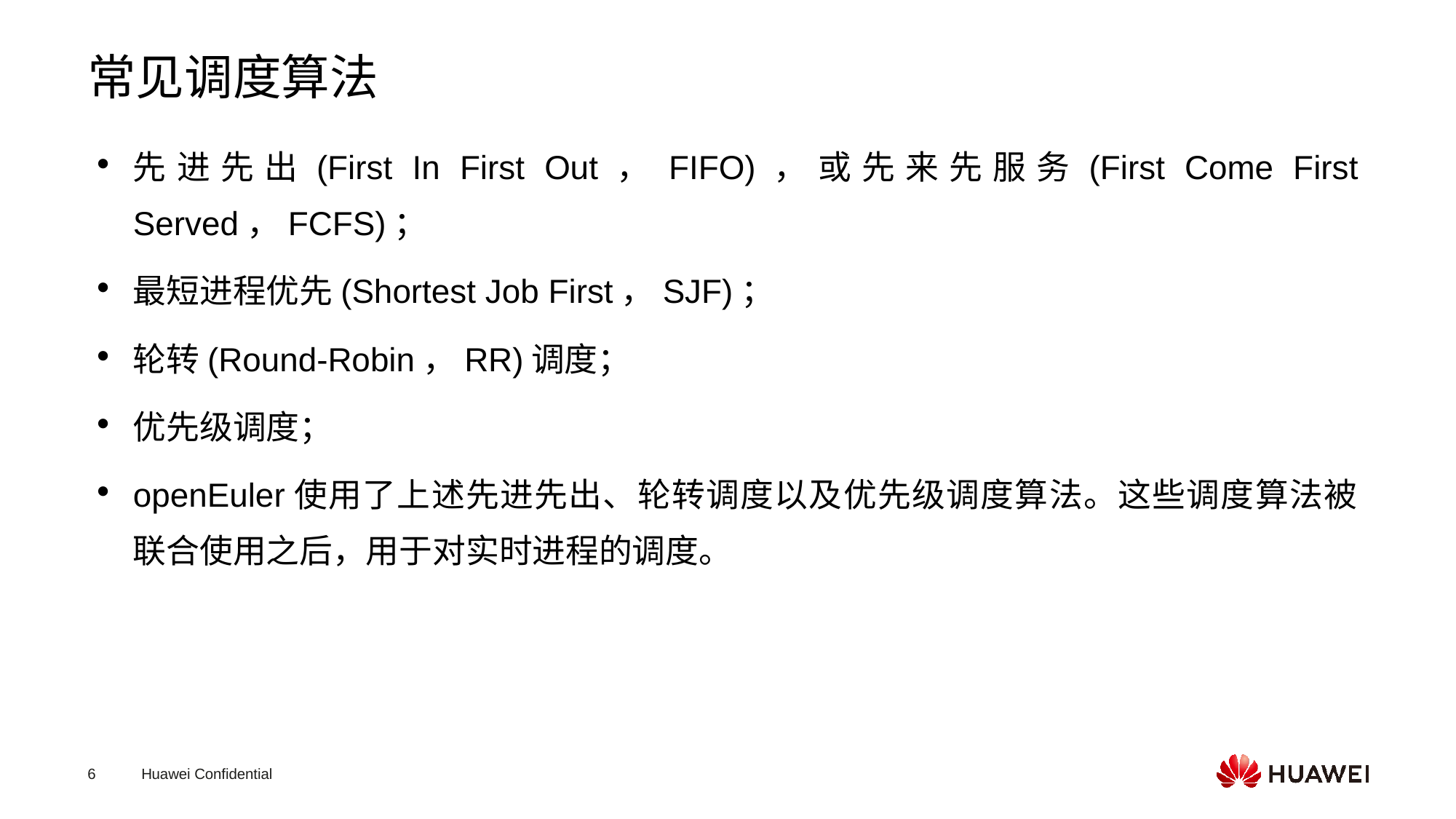

# 常见调度算法
先进先出(First In First Out，FIFO)，或先来先服务(First Come First Served，FCFS)；
最短进程优先(Shortest Job First，SJF)；
轮转(Round-Robin，RR)调度；
优先级调度；
openEuler使用了上述先进先出、轮转调度以及优先级调度算法。这些调度算法被联合使用之后，用于对实时进程的调度。